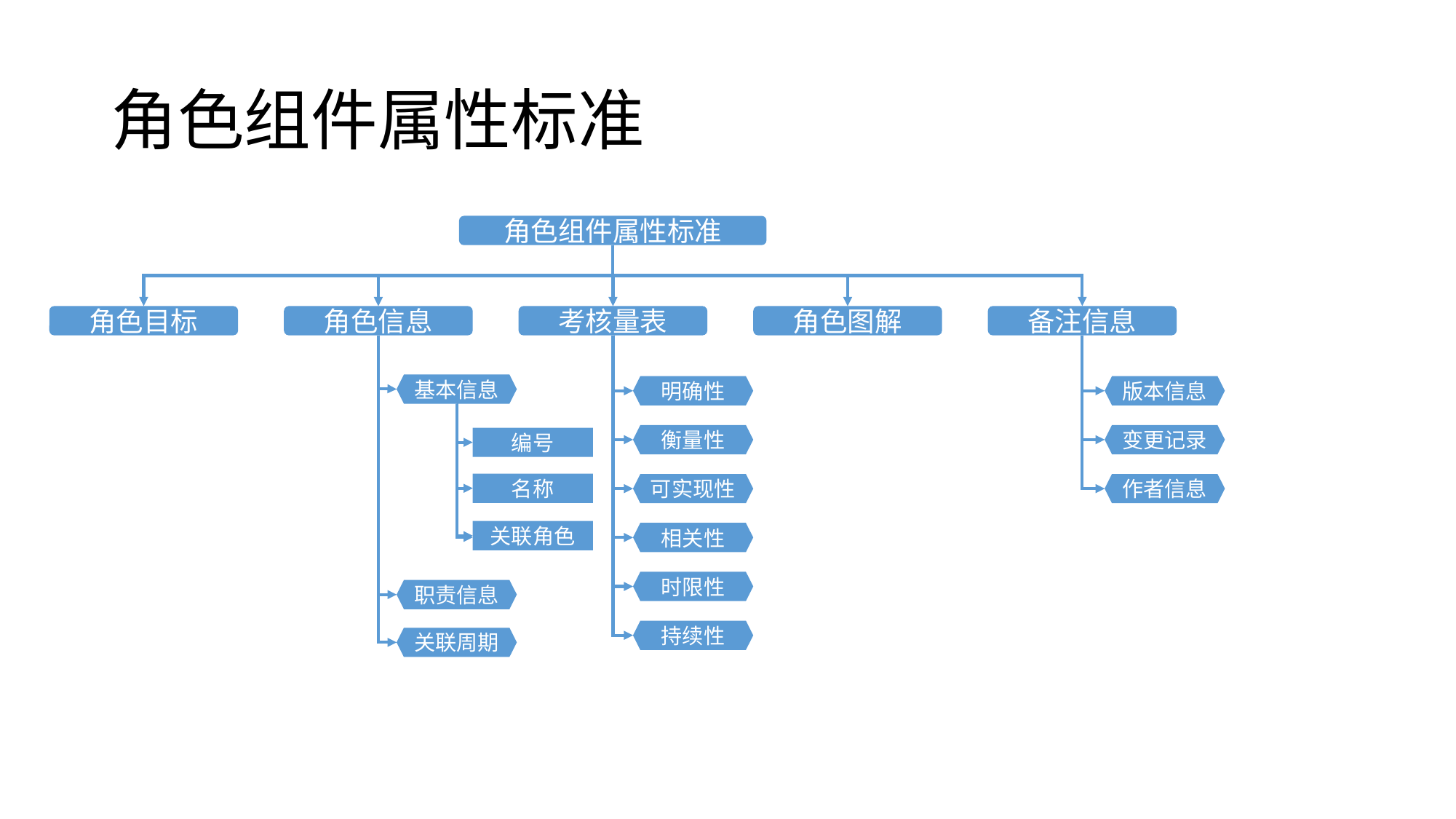

# 角色组件属性标准
角色组件属性标准
角色目标
角色信息
考核量表
角色图解
备注信息
基本信息
明确性
版本信息
衡量性
变更记录
编号
名称
可实现性
作者信息
关联角色
相关性
时限性
职责信息
持续性
关联周期